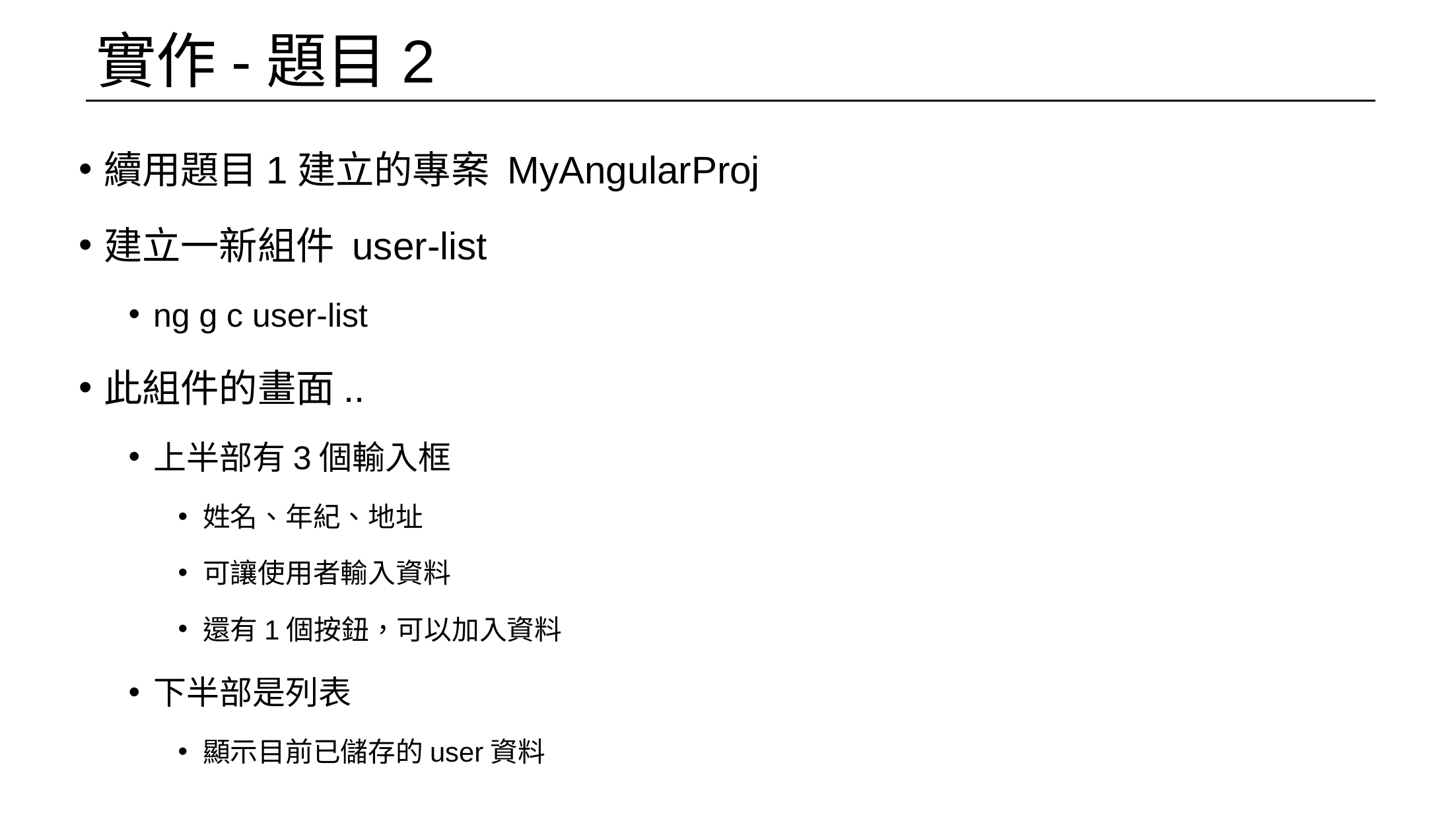

# 實作-題目2
續用題目1建立的專案 MyAngularProj
建立一新組件 user-list
ng g c user-list
此組件的畫面..
上半部有3個輸入框
姓名、年紀、地址
可讓使用者輸入資料
還有1個按鈕，可以加入資料
下半部是列表
顯示目前已儲存的user資料